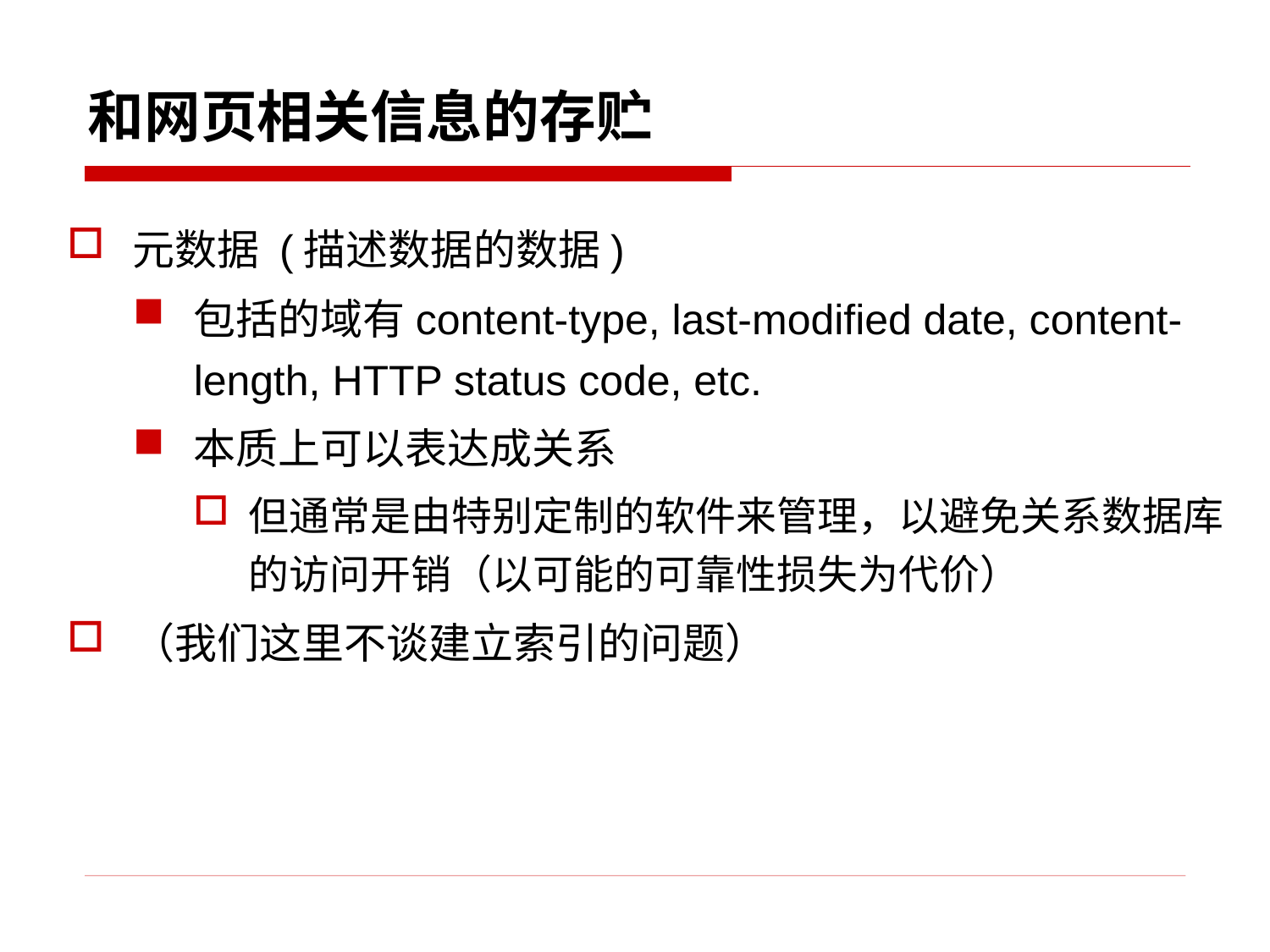

和网页相关信息的存贮
元数据 (描述数据的数据)
包括的域有content-type, last-modified date, content-length, HTTP status code, etc.
本质上可以表达成关系
但通常是由特别定制的软件来管理，以避免关系数据库的访问开销（以可能的可靠性损失为代价）
（我们这里不谈建立索引的问题）
42